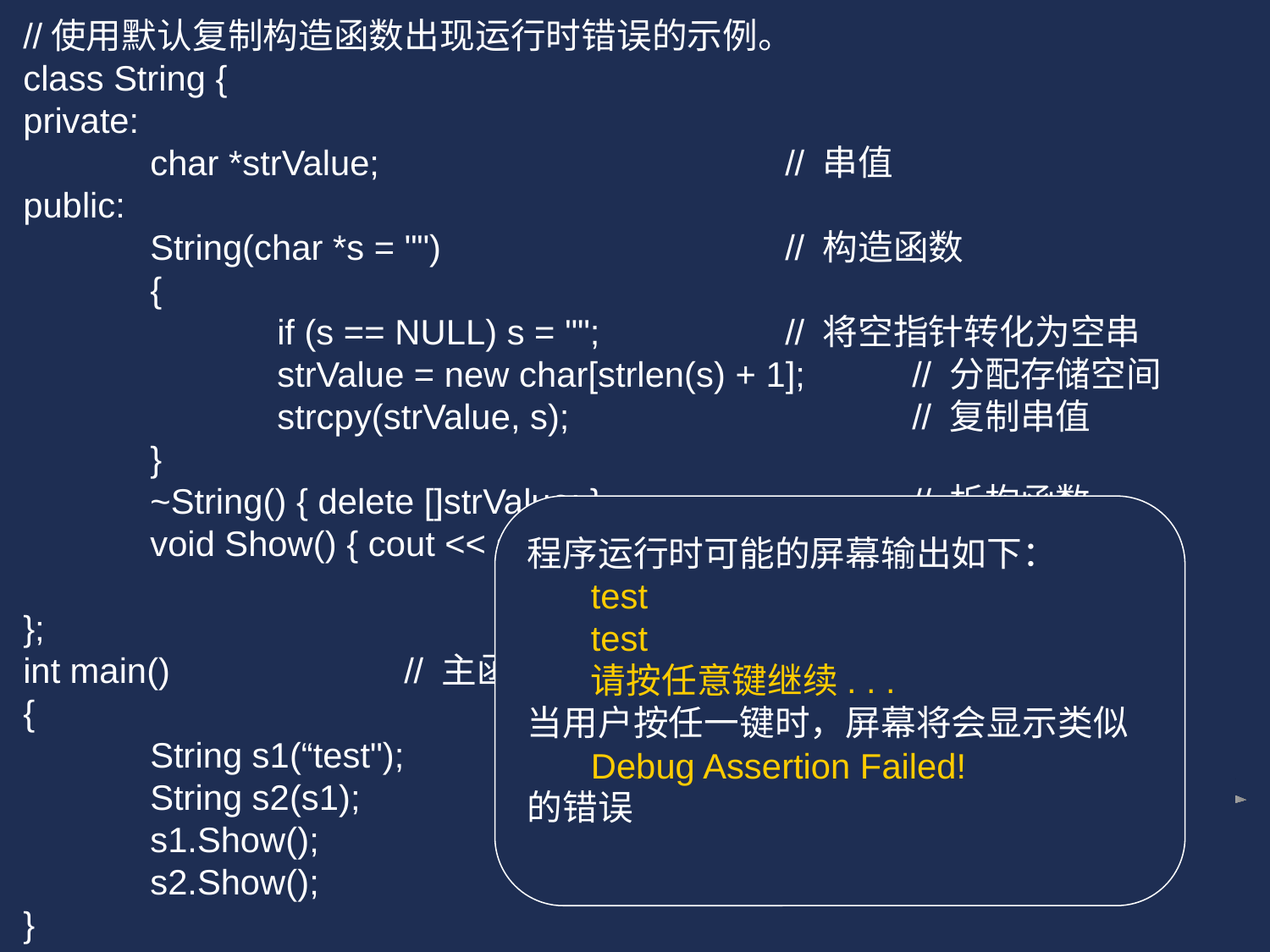

//使用默认复制构造函数出现运行时错误的示例。
class String {
private:
	char *strValue;				// 串值
public:
	String(char *s = "")			// 构造函数
	{
		if (s == NULL) s = "";		// 将空指针转化为空串
		strValue = new char[strlen(s) + 1];	// 分配存储空间
		strcpy(strValue, s);			// 复制串值
	}
	~String() { delete []strValue; }			// 析构函数
	void Show() { cout << strValue <<  endl; }	// 显示串

};
int main()		// 主函数main()
{
	String s1(“test");	// 调用普通构造函数的生成对象s1
	String s2(s1);		// 调用默认复制构造函数的生成对象s2
	s1.Show();		// 显示串s1
	s2.Show();		// 显示串s2
}
程序运行时可能的屏幕输出如下：
test
test
请按任意键继续. . .
当用户按任一键时，屏幕将会显示类似
Debug Assertion Failed!
的错误